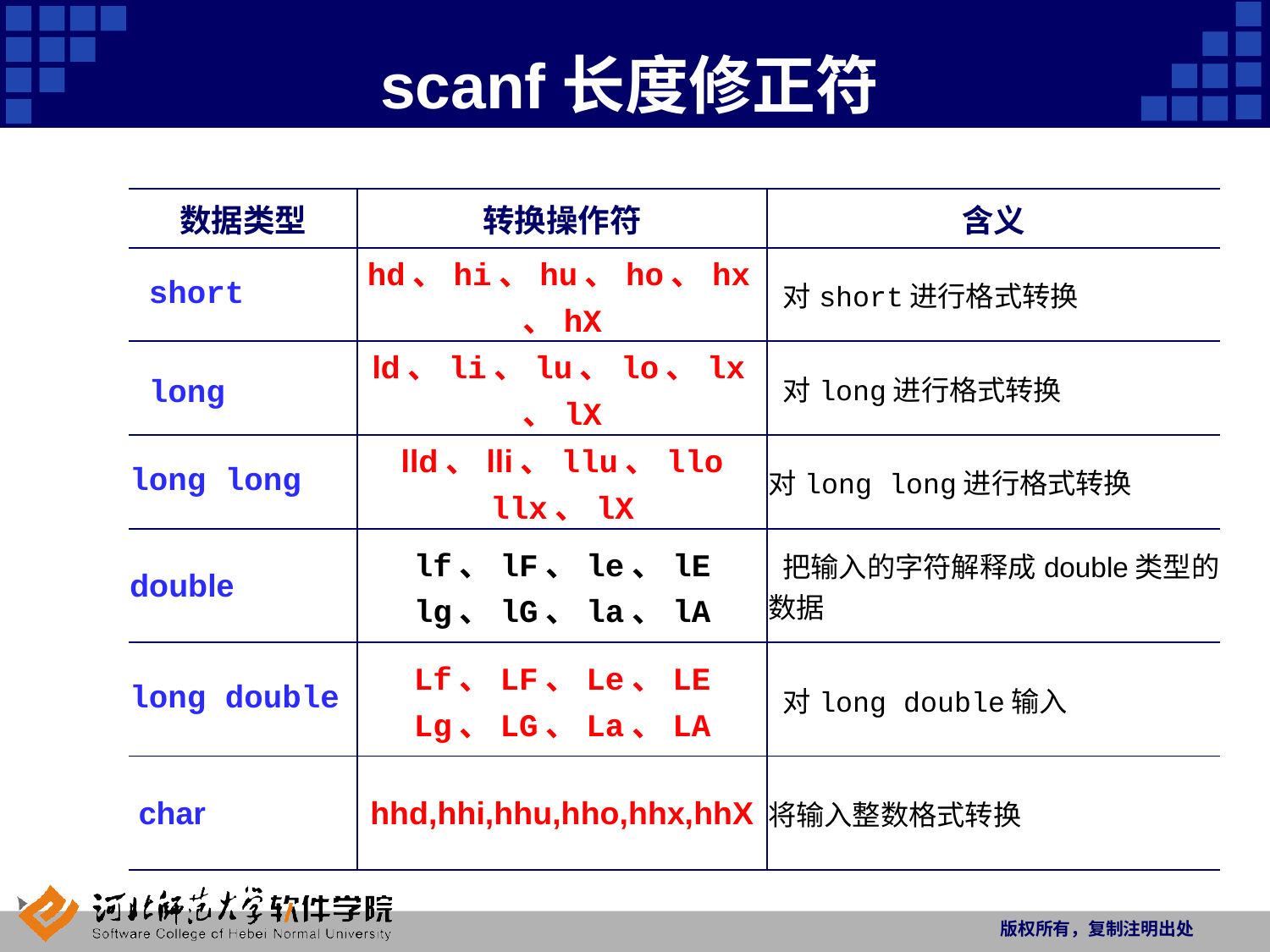

# scanf长度修正符
| 数据类型 | 转换操作符 | 含义 |
| --- | --- | --- |
| short | hd、hi、hu、ho、hx、hX | 对short进行格式转换 |
| long | ld、li、lu、lo、lx、lX | 对long进行格式转换 |
| long long | lld、lli、llu、llo llx、lX | 对long long进行格式转换 |
| double | lf、lF、le、lE lg、lG、la、lA | 把输入的字符解释成double类型的数据 |
| long double | Lf、LF、Le、LE Lg、LG、La、LA | 对long double输入 |
| char | hhd,hhi,hhu,hho,hhx,hhX | 将输入整数格式转换 |
版权所有，复制注明出处